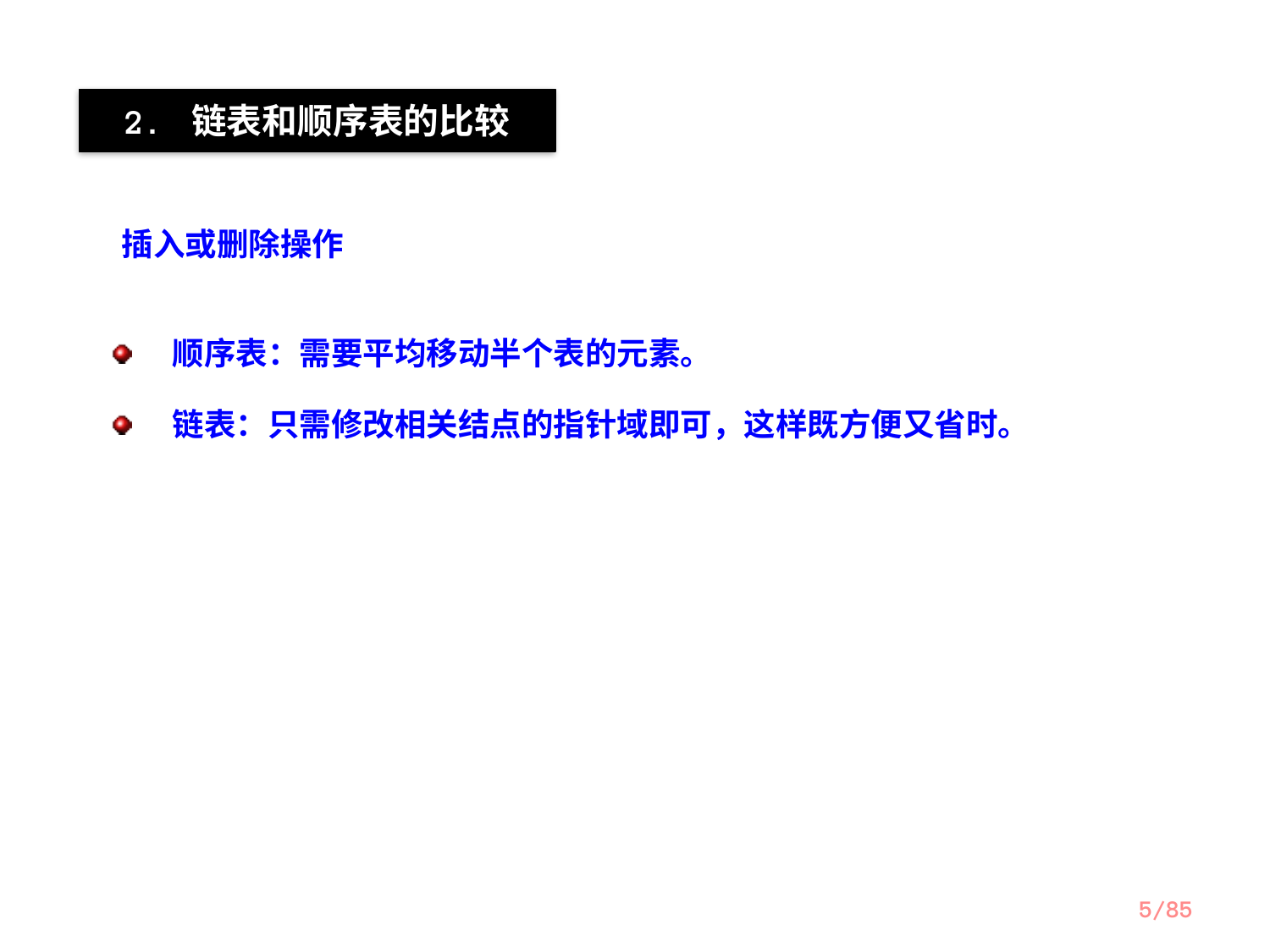

2. 链表和顺序表的比较
插入或删除操作
顺序表：需要平均移动半个表的元素。
链表：只需修改相关结点的指针域即可，这样既方便又省时。
5/85